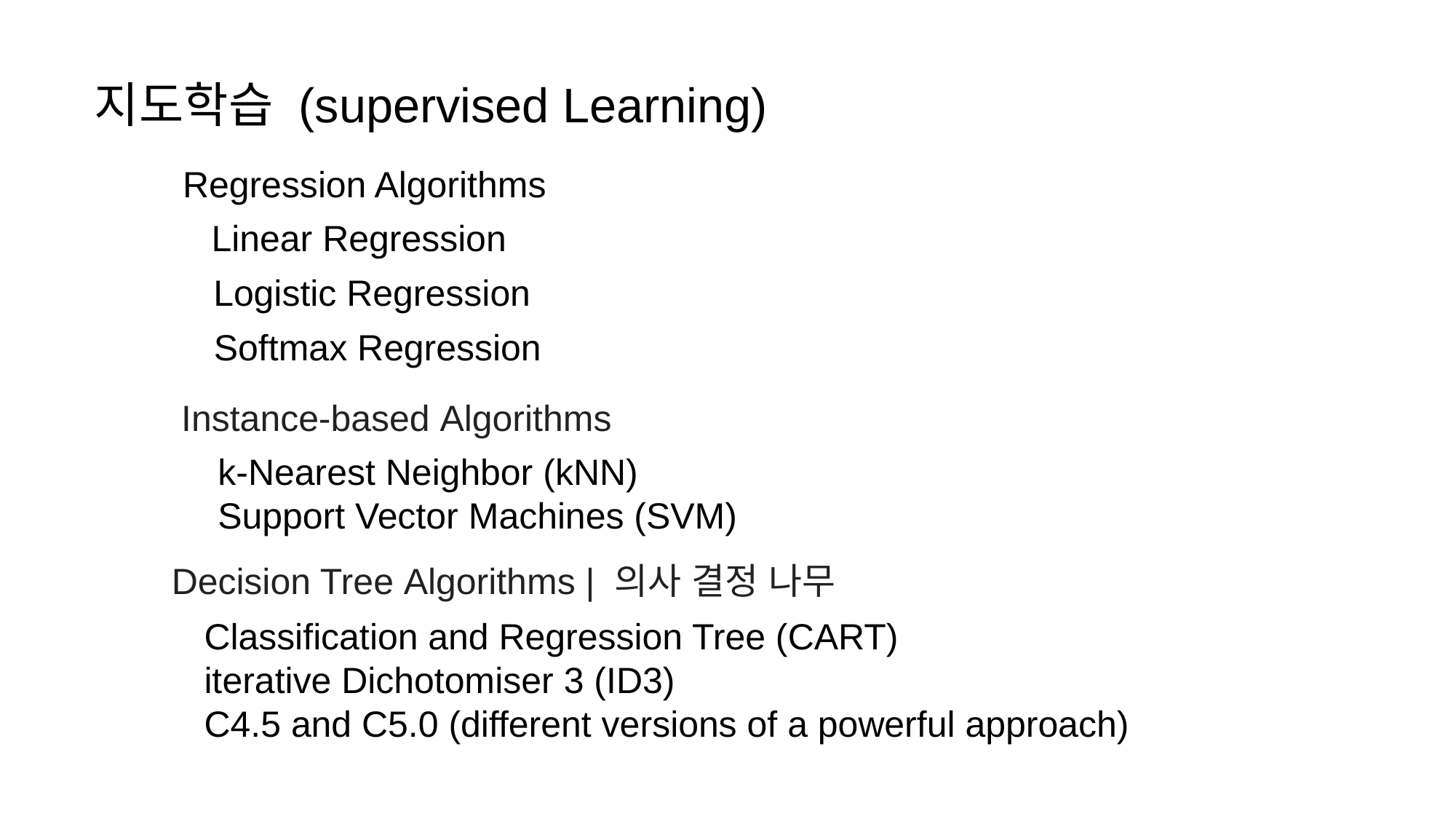

지도학습 (supervised Learning)
Regression Algorithms
Linear Regression
Logistic Regression
Softmax Regression
Instance-based Algorithms
k-Nearest Neighbor (kNN)
Support Vector Machines (SVM)
Decision Tree Algorithms | 의사 결정 나무
Classification and Regression Tree (CART)
iterative Dichotomiser 3 (ID3)
C4.5 and C5.0 (different versions of a powerful approach)